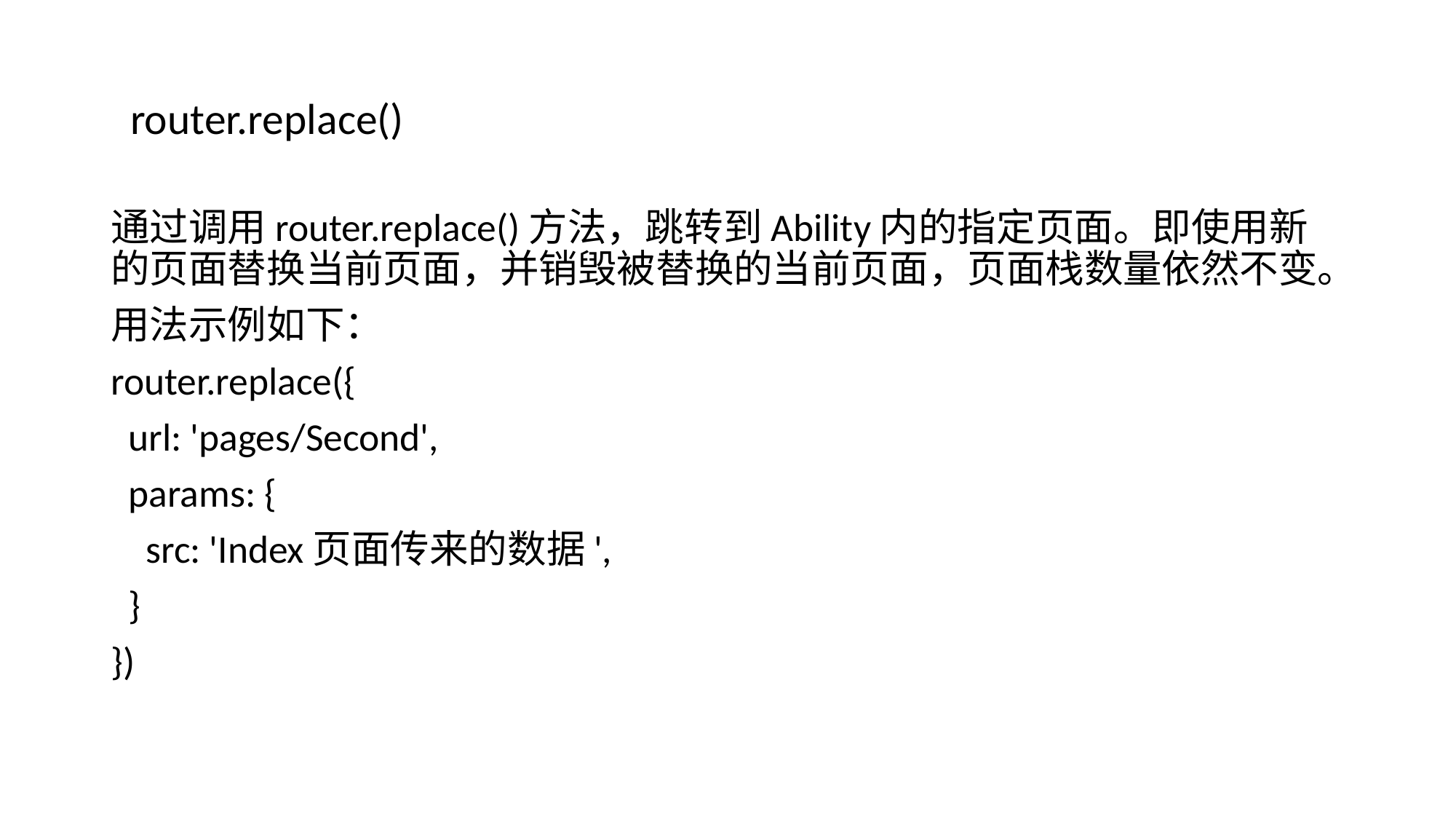

# router.replace()
通过调用router.replace()方法，跳转到Ability内的指定页面。即使用新的页面替换当前页面，并销毁被替换的当前页面，页面栈数量依然不变。
用法示例如下：
router.replace({
  url: 'pages/Second',
  params: {
    src: 'Index页面传来的数据',
  }
})